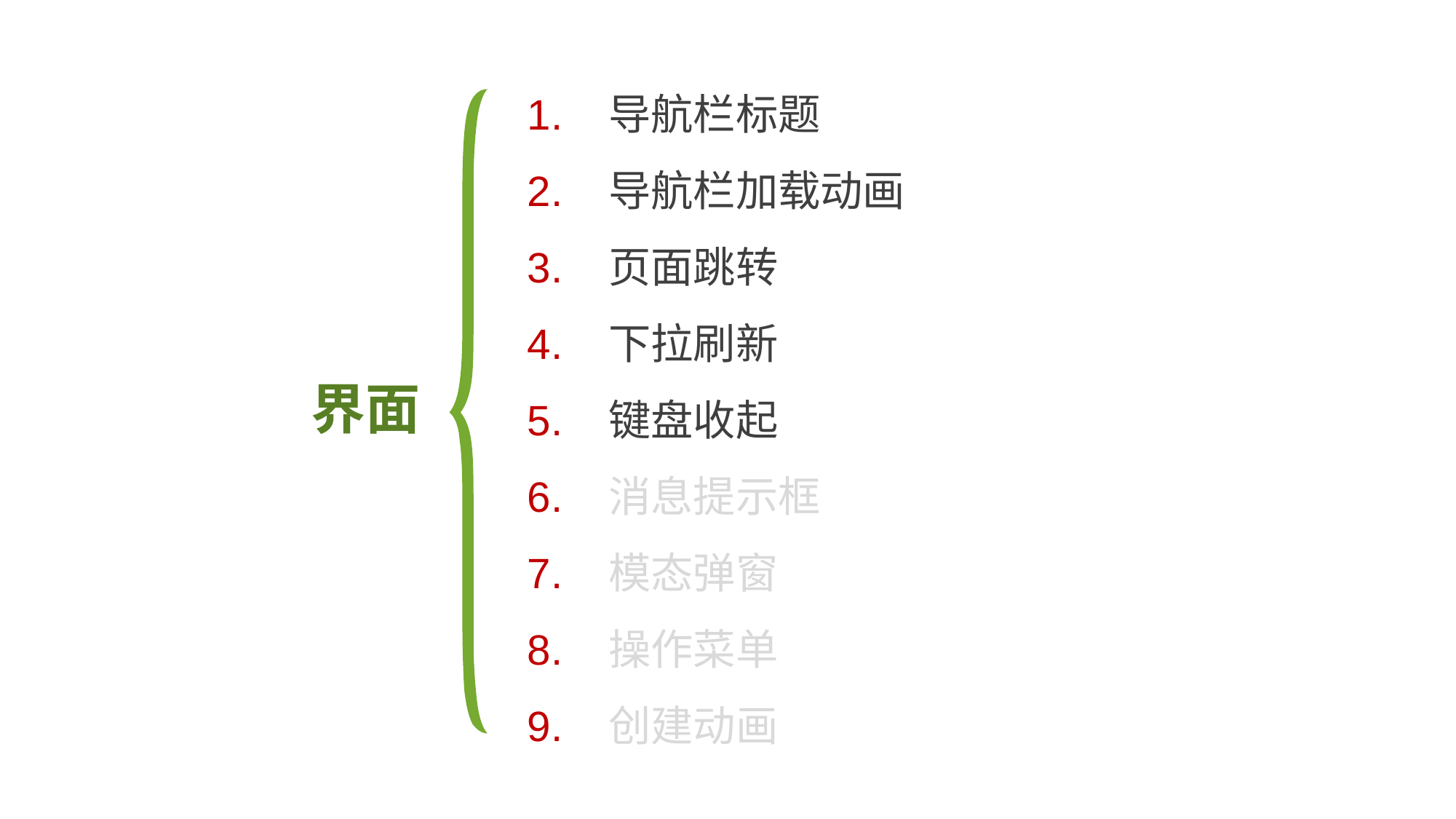

导航栏标题
 导航栏加载动画
 页面跳转
 下拉刷新
 键盘收起
 消息提示框
 模态弹窗
 操作菜单
 创建动画

界面